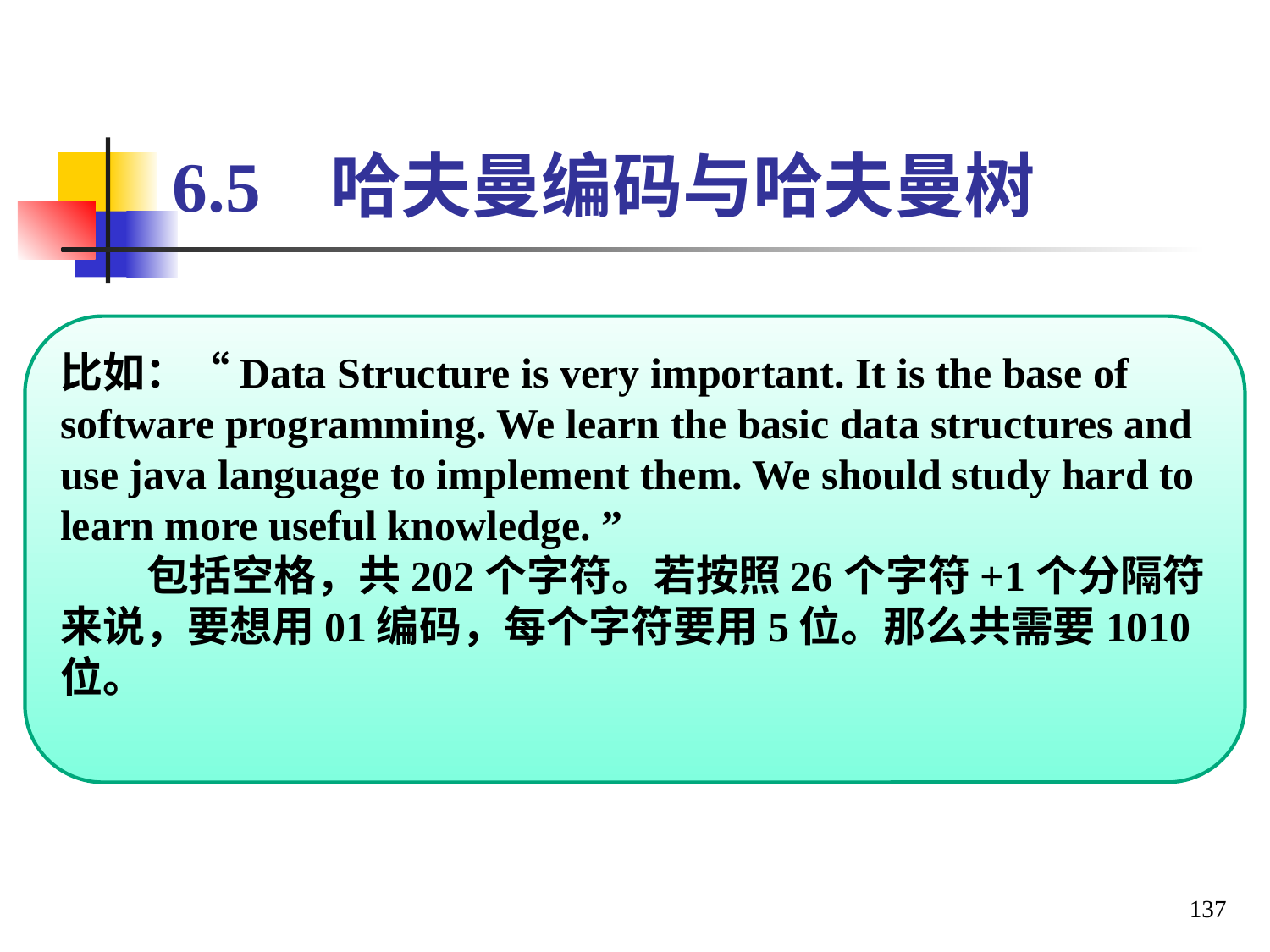

# 6.5   哈夫曼编码与哈夫曼树
比如：“Data Structure is very important. It is the base of software programming. We learn the basic data structures and use java language to implement them. We should study hard to learn more useful knowledge. ”
        包括空格，共202个字符。若按照26个字符+1个分隔符来说，要想用01编码，每个字符要用5位。那么共需要1010位。

137